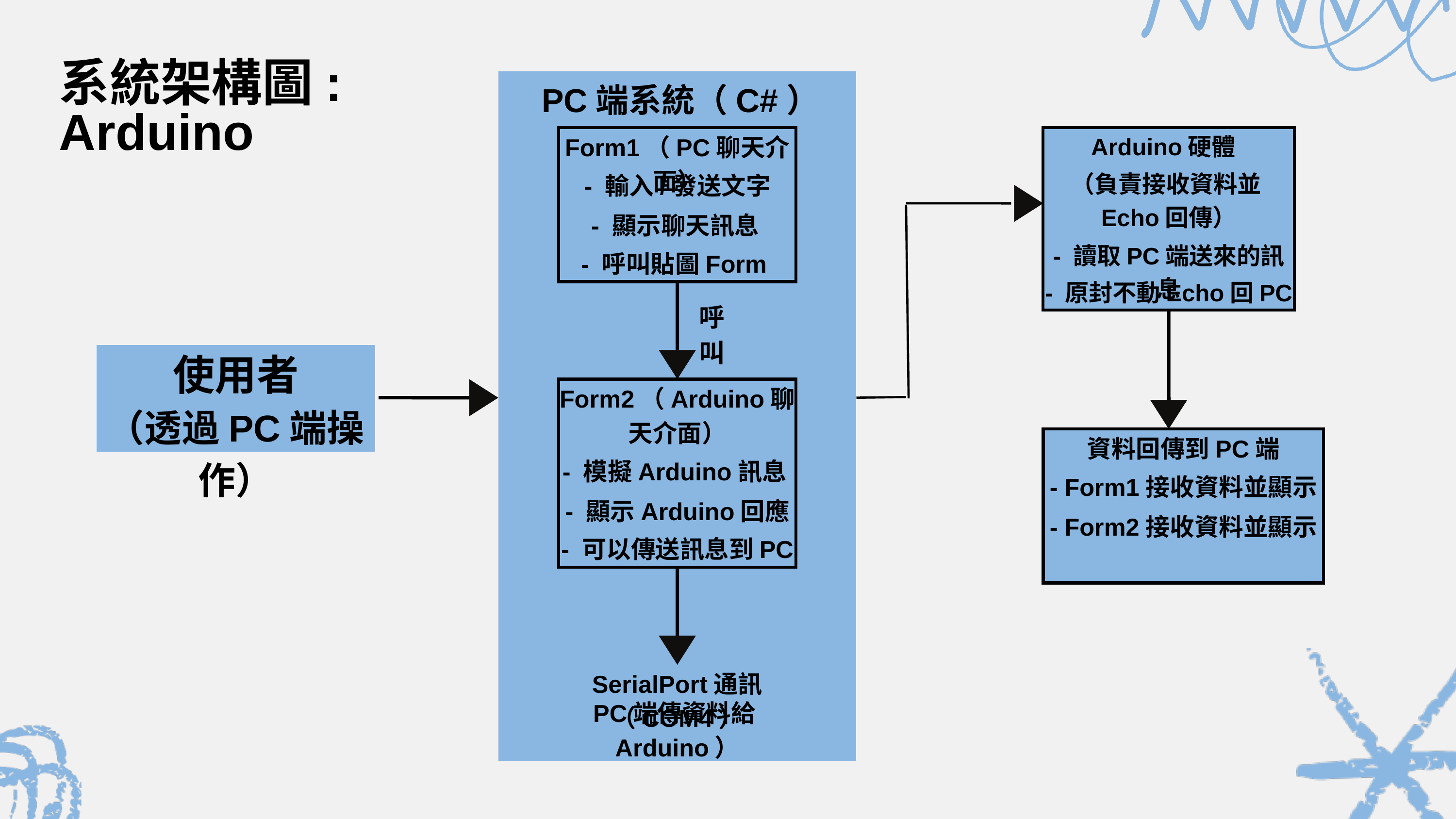

系統架構圖:
Arduino

 PC端系統（C#）

Form1（PC聊天介面）
- 輸入/發送文字
 - 顯示聊天訊息
- 呼叫貼圖Form

Arduino硬體
（負責接收資料並Echo回傳）
- 讀取PC端送來的訊息
- 原封不動Echo回PC

呼叫

使用者
（透過PC端操作）

Form2（Arduino聊天介面）
- 模擬Arduino訊息
- 顯示Arduino回應
- 可以傳送訊息到PC

資料回傳到PC端
- Form1接收資料並顯示
- Form2接收資料並顯示

SerialPort通訊（COM4）
PC端傳資料給Arduino）